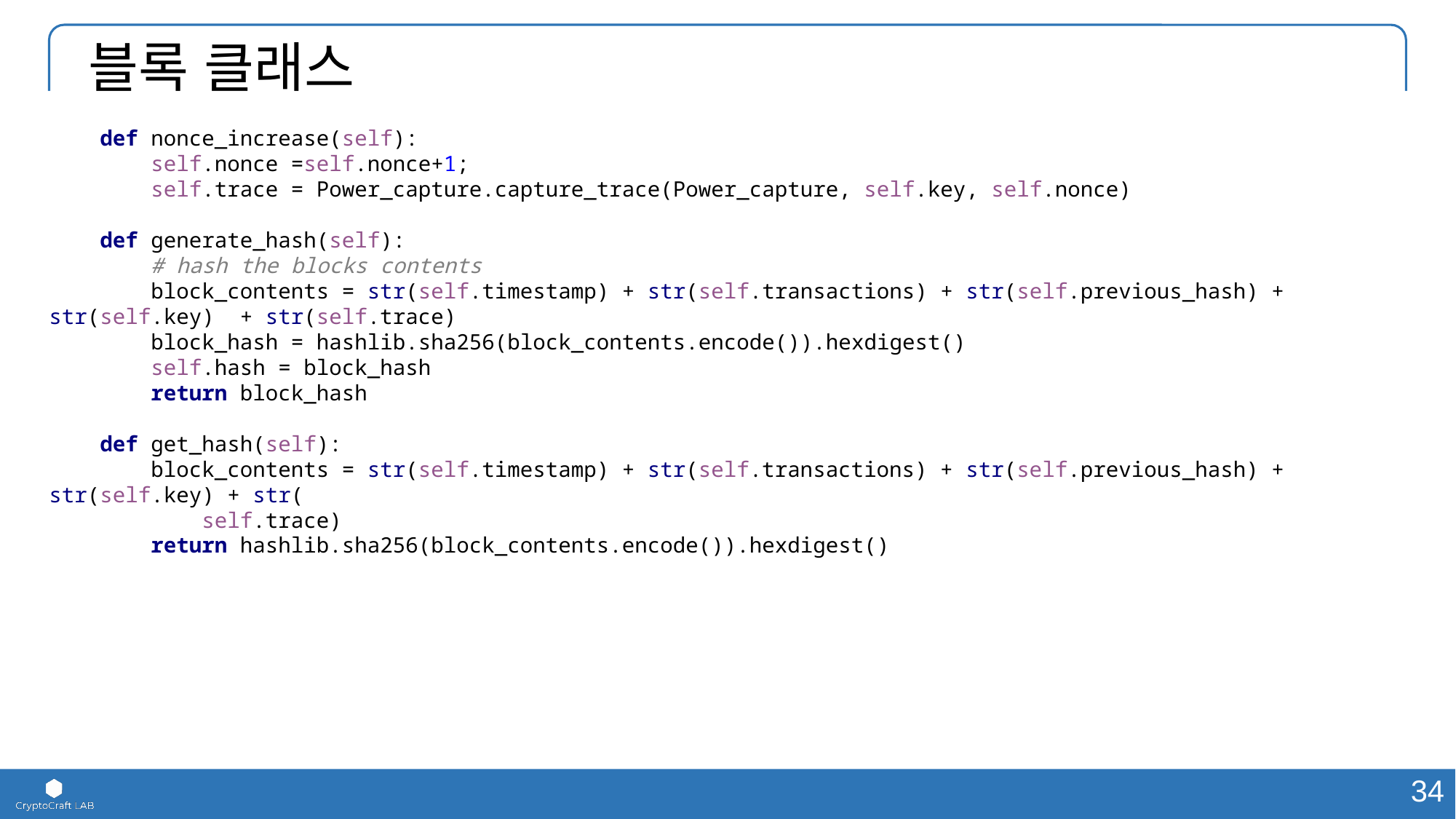

# 블록 클래스
    def nonce_increase(self):
        self.nonce =self.nonce+1;
        self.trace = Power_capture.capture_trace(Power_capture, self.key, self.nonce)
    def generate_hash(self):
        # hash the blocks contents
        block_contents = str(self.timestamp) + str(self.transactions) + str(self.previous_hash) + str(self.key)  + str(self.trace)
        block_hash = hashlib.sha256(block_contents.encode()).hexdigest()
        self.hash = block_hash
        return block_hash
    def get_hash(self):
        block_contents = str(self.timestamp) + str(self.transactions) + str(self.previous_hash) + str(self.key) + str(
            self.trace)
        return hashlib.sha256(block_contents.encode()).hexdigest()